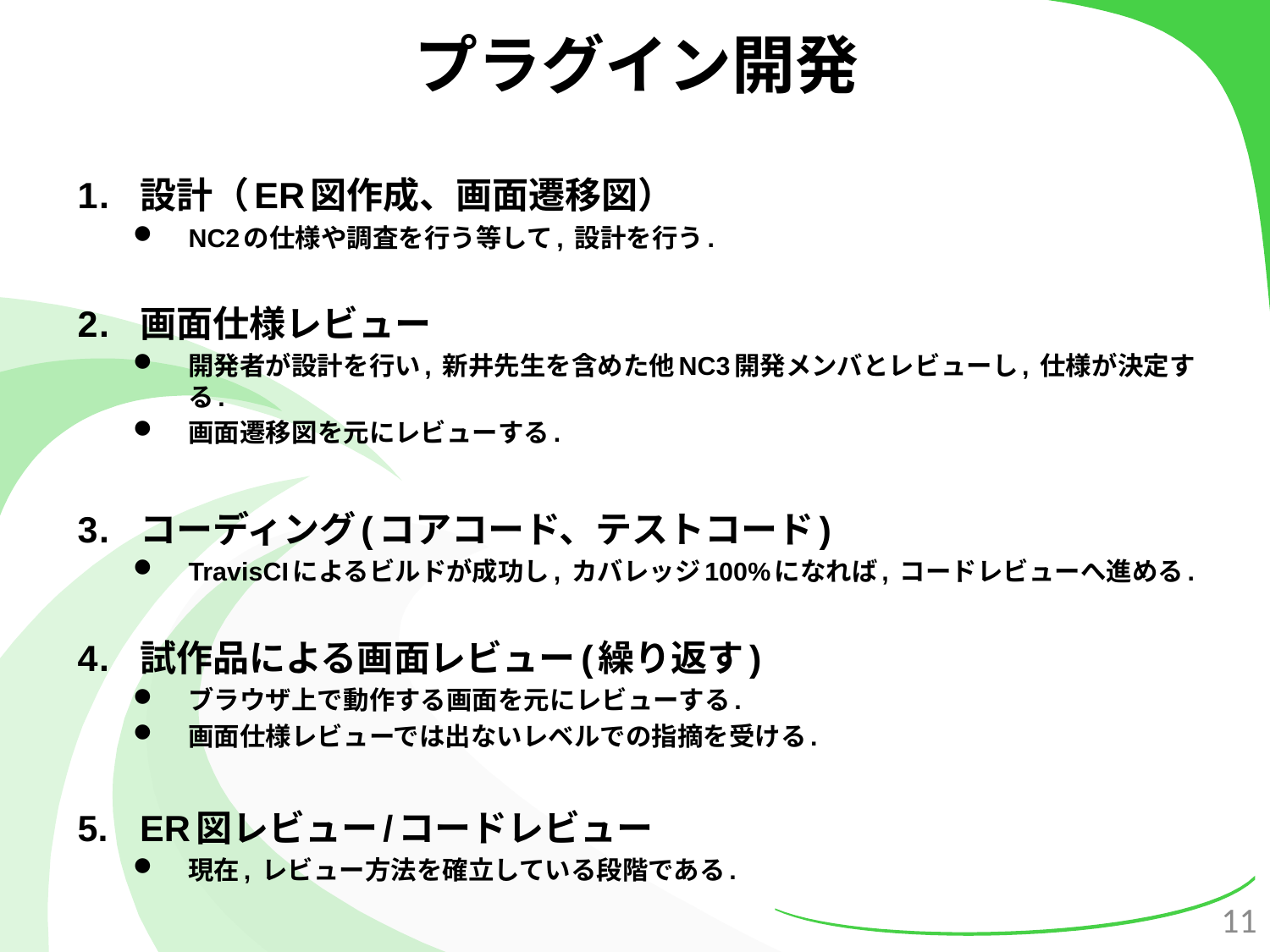

# プラグイン開発
設計（ER図作成、画面遷移図）
NC2の仕様や調査を行う等して, 設計を行う.

画面仕様レビュー
開発者が設計を行い, 新井先生を含めた他NC3開発メンバとレビューし, 仕様が決定する.
画面遷移図を元にレビューする.

コーディング(コアコード、テストコード)
TravisCIによるビルドが成功し, カバレッジ100%になれば, コードレビューへ進める.

試作品による画面レビュー(繰り返す)
ブラウザ上で動作する画面を元にレビューする.
画面仕様レビューでは出ないレベルでの指摘を受ける.

ER図レビュー/コードレビュー
現在, レビュー方法を確立している段階である.
11